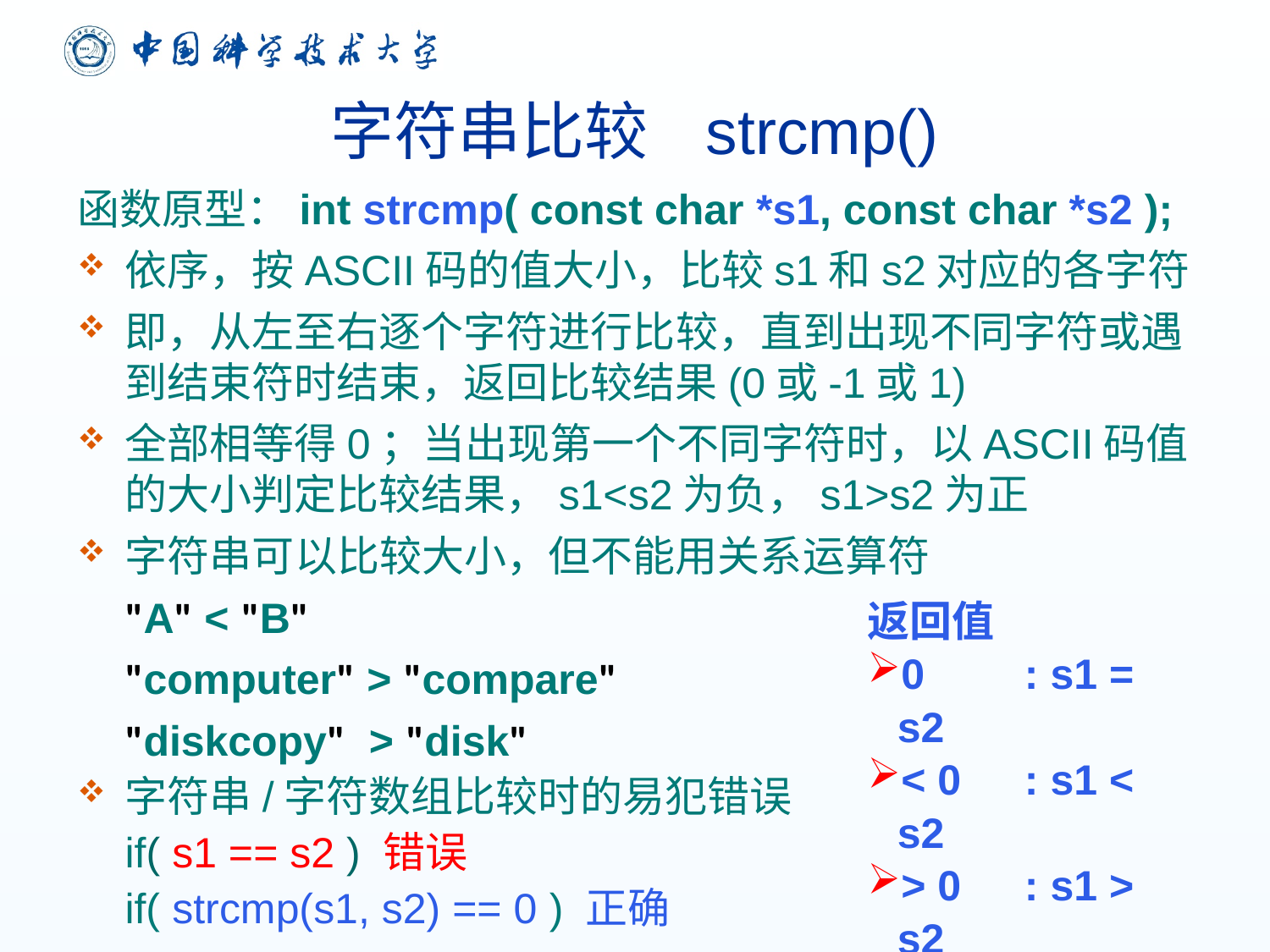

字符串比较   strcmp()
函数原型：int strcmp( const char *s1, const char *s2 );
依序，按ASCII码的值大小，比较s1和s2对应的各字符
即，从左至右逐个字符进行比较，直到出现不同字符或遇到结束符时结束，返回比较结果(0或-1或1)
全部相等得0；当出现第一个不同字符时，以ASCII码值的大小判定比较结果，s1<s2为负，s1>s2为正
字符串可以比较大小，但不能用关系运算符
    "A" < "B"
    "computer" > "compare"
    "diskcopy"  > "disk"
字符串/字符数组比较时的易犯错误
    if( s1 == s2 ) 错误
    if( strcmp(s1, s2) == 0 ) 正确
返回值
0 	: s1 = s2
< 0 	: s1 < s2
> 0 	: s1 > s2